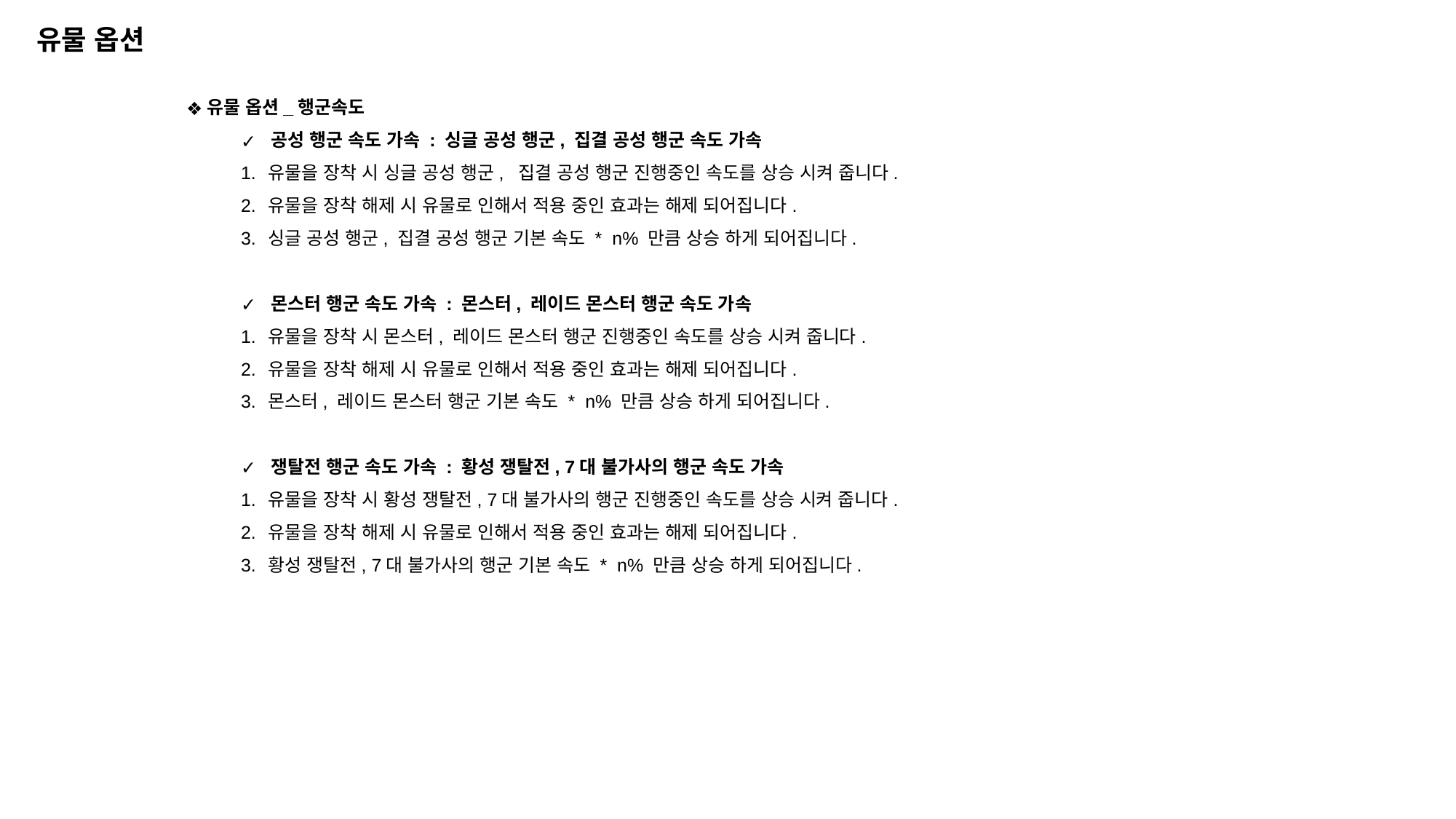

유물 옵션
유물 옵션_행군속도
 공성 행군 속도 가속 : 싱글 공성 행군, 집결 공성 행군 속도 가속
유물을 장착 시 싱글 공성 행군,  집결 공성 행군 진행중인 속도를 상승 시켜 줍니다.
유물을 장착 해제 시 유물로 인해서 적용 중인 효과는 해제 되어집니다.
싱글 공성 행군, 집결 공성 행군 기본 속도 *  n% 만큼 상승 하게 되어집니다.

 몬스터 행군 속도 가속 : 몬스터, 레이드 몬스터 행군 속도 가속
유물을 장착 시 몬스터, 레이드 몬스터 행군 진행중인 속도를 상승 시켜 줍니다.
유물을 장착 해제 시 유물로 인해서 적용 중인 효과는 해제 되어집니다.
몬스터, 레이드 몬스터 행군 기본 속도 *  n% 만큼 상승 하게 되어집니다.

 쟁탈전 행군 속도 가속 : 황성 쟁탈전, 7대 불가사의 행군 속도 가속
유물을 장착 시 황성 쟁탈전, 7대 불가사의 행군 진행중인 속도를 상승 시켜 줍니다.
유물을 장착 해제 시 유물로 인해서 적용 중인 효과는 해제 되어집니다.
황성 쟁탈전, 7대 불가사의 행군 기본 속도 *  n% 만큼 상승 하게 되어집니다.